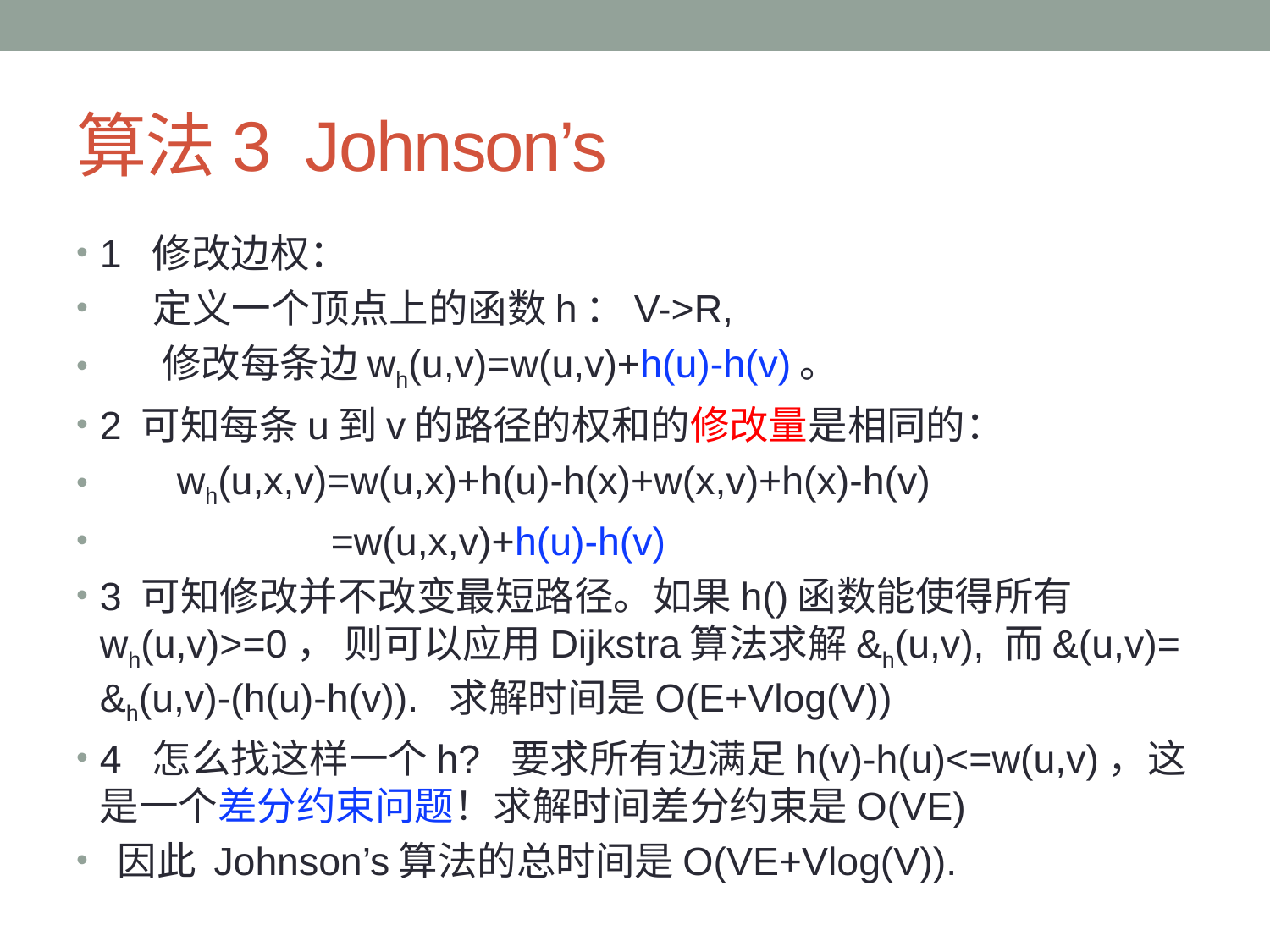

# 算法3  Johnson’s
1  修改边权：
     定义一个顶点上的函数h：V->R,
      修改每条边wh(u,v)=w(u,v)+h(u)-h(v)。
2 可知每条u到v的路径的权和的修改量是相同的：
       wh(u,x,v)=w(u,x)+h(u)-h(x)+w(x,v)+h(x)-h(v)
                     =w(u,x,v)+h(u)-h(v)
3 可知修改并不改变最短路径。如果h()函数能使得所有wh(u,v)>=0， 则可以应用Dijkstra算法求解&h(u,v), 而&(u,v)= &h(u,v)-(h(u)-h(v)).  求解时间是O(E+Vlog(V))
4  怎么找这样一个h?  要求所有边满足h(v)-h(u)<=w(u,v)，这是一个差分约束问题！求解时间差分约束是O(VE)
 因此 Johnson’s算法的总时间是O(VE+Vlog(V)).